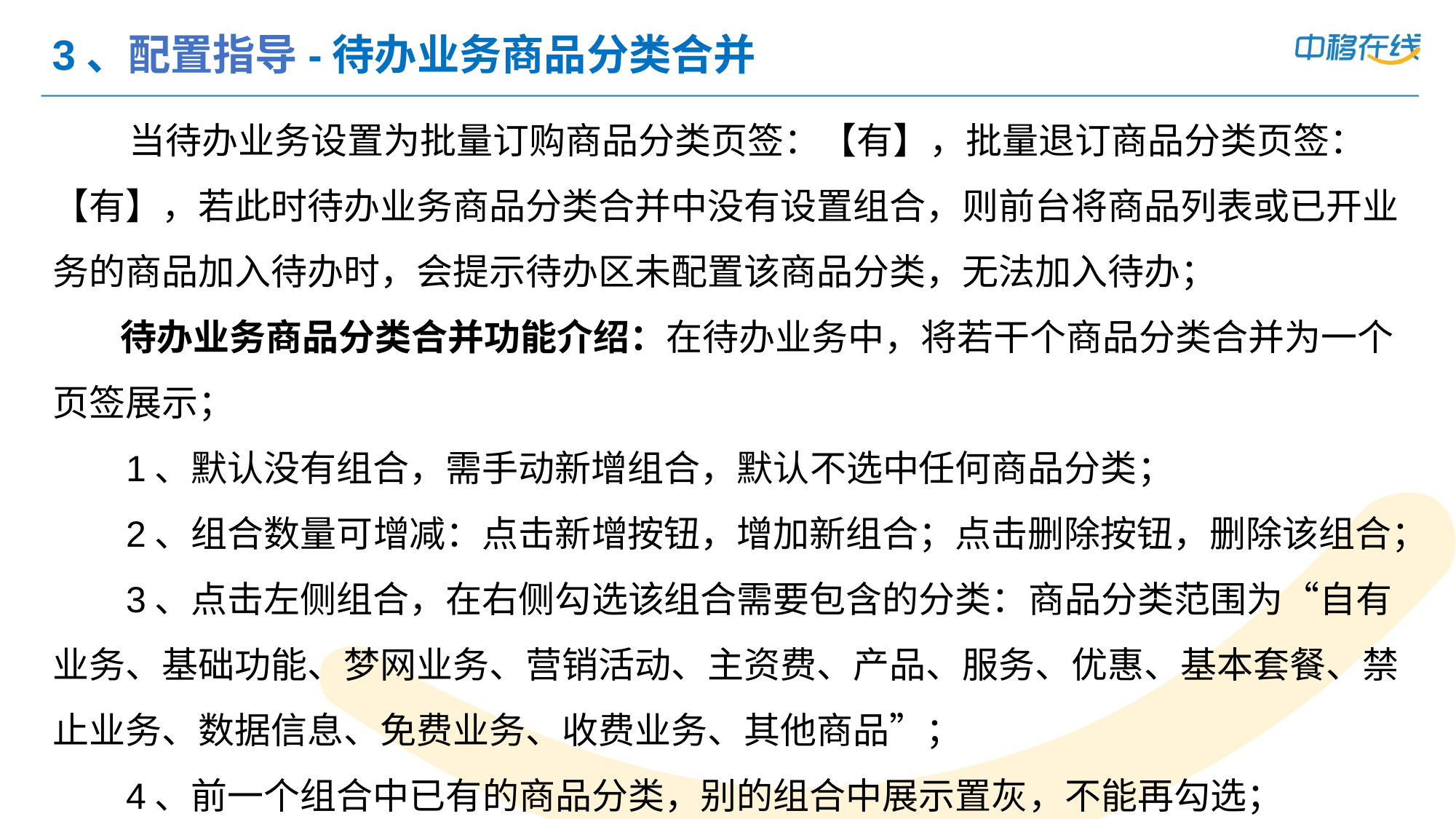

# 3、配置指导-待办业务商品分类合并
   当待办业务设置为批量订购商品分类页签：【有】，批量退订商品分类页签：【有】，若此时待办业务商品分类合并中没有设置组合，则前台将商品列表或已开业务的商品加入待办时，会提示待办区未配置该商品分类，无法加入待办；
  待办业务商品分类合并功能介绍：在待办业务中，将若干个商品分类合并为一个页签展示；
   1、默认没有组合，需手动新增组合，默认不选中任何商品分类；
   2、组合数量可增减：点击新增按钮，增加新组合；点击删除按钮，删除该组合；
   3、点击左侧组合，在右侧勾选该组合需要包含的分类：商品分类范围为“自有业务、基础功能、梦网业务、营销活动、主资费、产品、服务、优惠、基本套餐、禁止业务、数据信息、免费业务、收费业务、其他商品”；
   4、前一个组合中已有的商品分类，别的组合中展示置灰，不能再勾选；